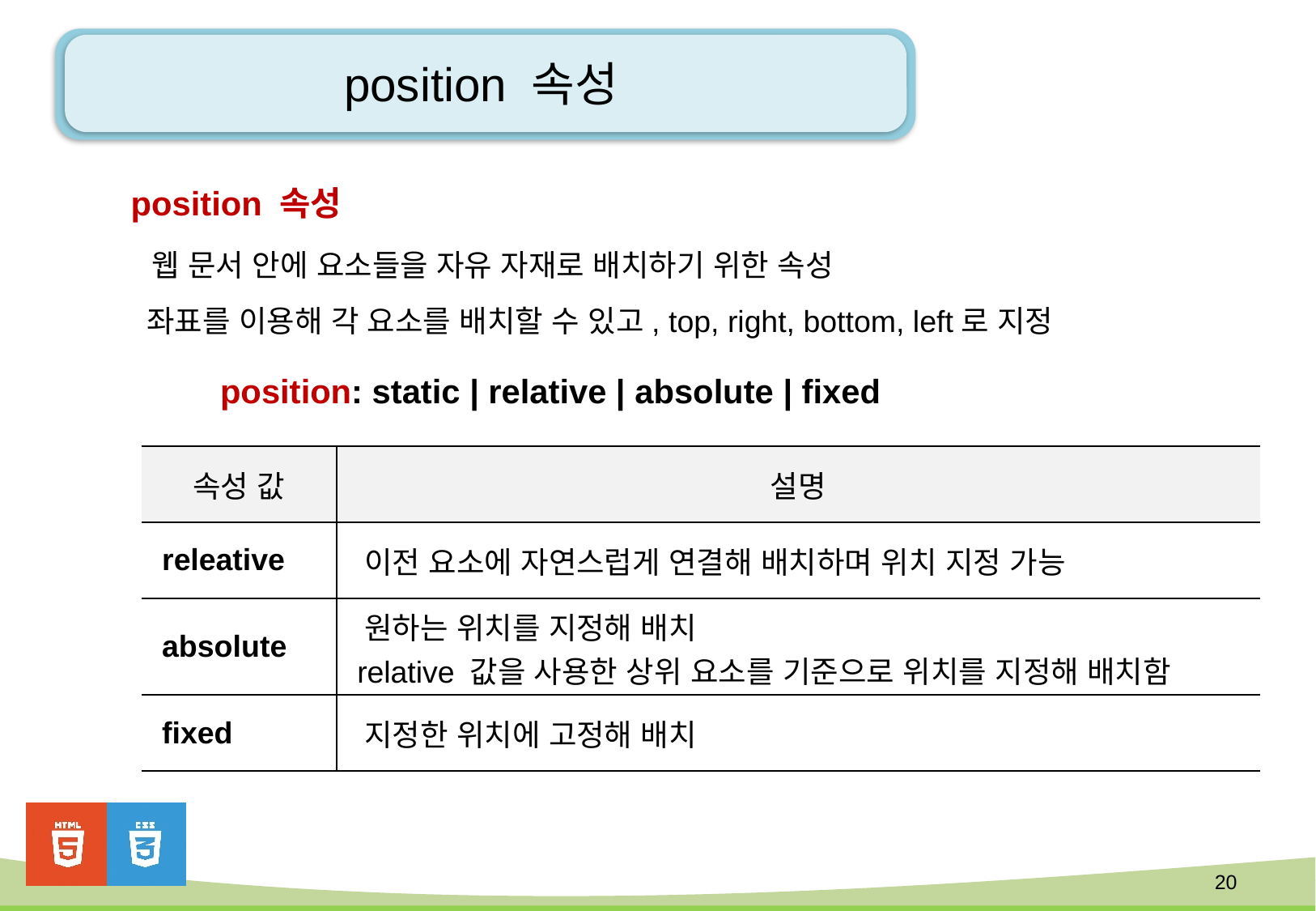

# position 속성
   position 속성
    웹 문서 안에 요소들을 자유 자재로 배치하기 위한 속성
    좌표를 이용해 각 요소를 배치할 수 있고, top, right, bottom, left로 지정
position: static | relative | absolute | fixed
| 속성 값 | 설명 |
| --- | --- |
| releative | 이전 요소에 자연스럽게 연결해 배치하며 위치 지정 가능 |
| absolute | 원하는 위치를 지정해 배치 relative 값을 사용한 상위 요소를 기준으로 위치를 지정해 배치함 |
| fixed | 지정한 위치에 고정해 배치 |
20